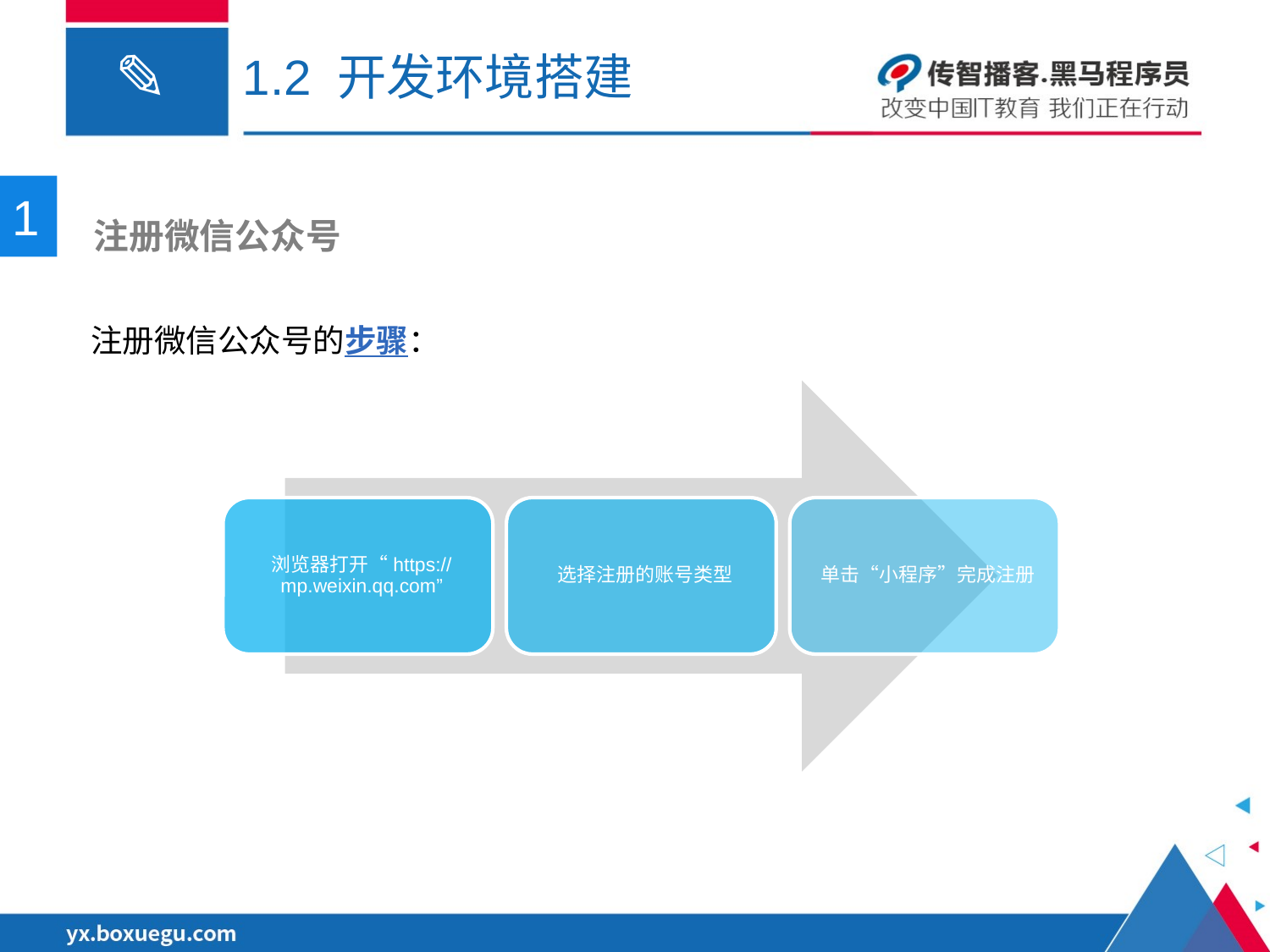

# 1.2 开发环境搭建

1
  注册微信公众号
注册微信公众号的步骤：
浏览器打开“https://mp.weixin.qq.com”
选择注册的账号类型
单击“小程序”完成注册